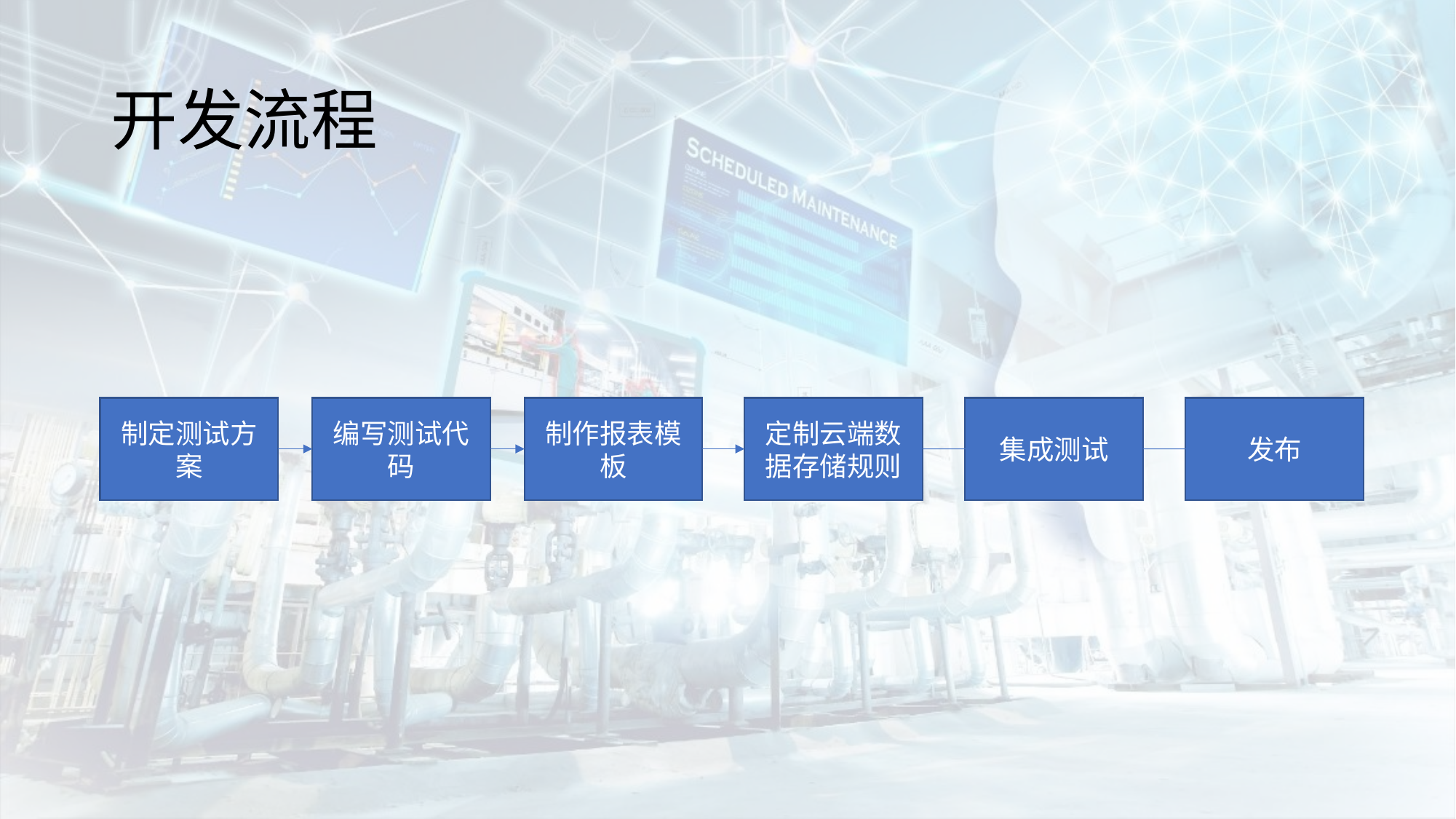

# 开发流程
制定测试方案
编写测试代码
制作报表模板
定制云端数据存储规则
集成测试
发布